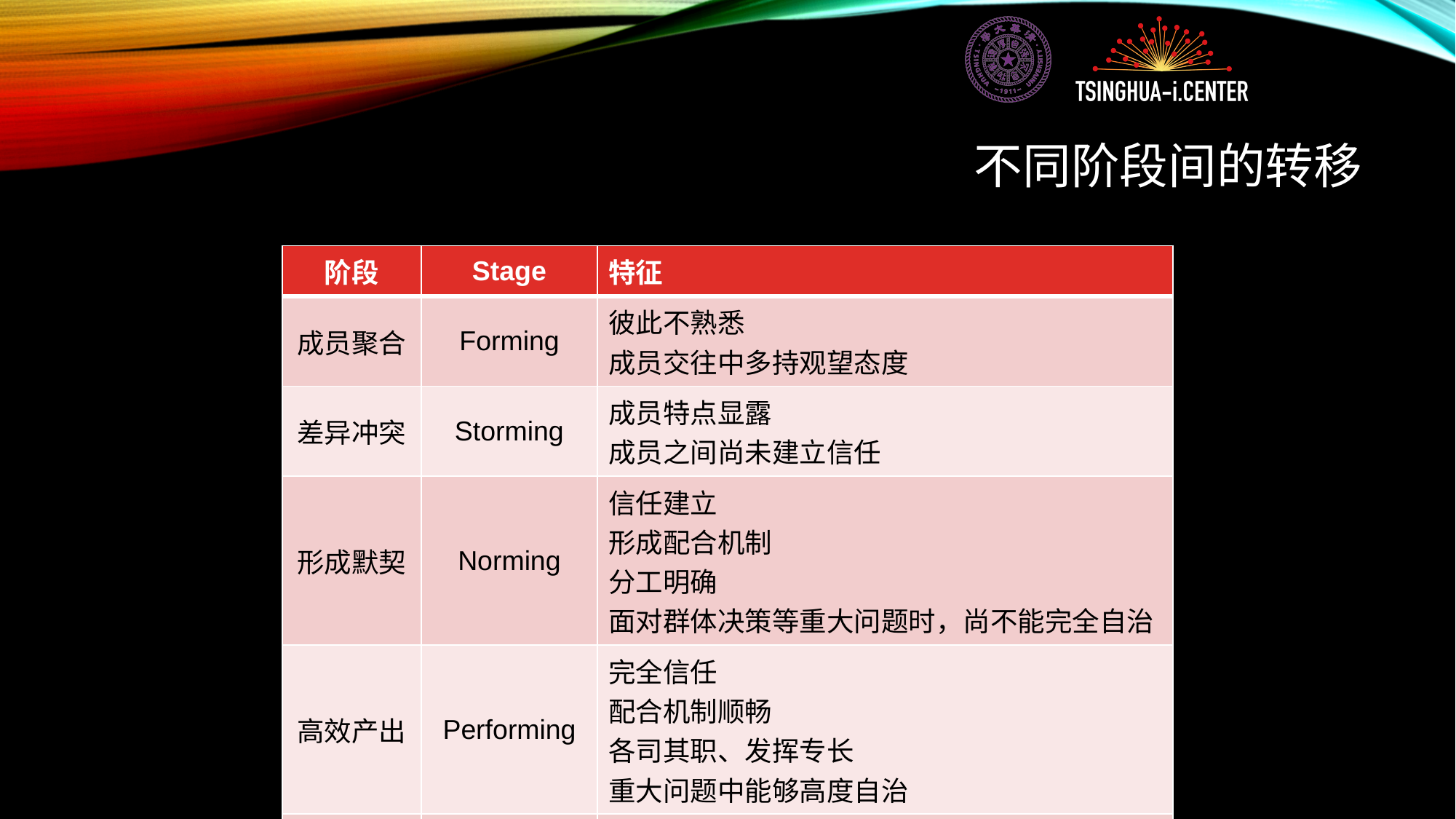

# 不同阶段间的转移
| 阶段 | Stage | 特征 |
| --- | --- | --- |
| 成员聚合 | Forming | 彼此不熟悉 成员交往中多持观望态度 |
| 差异冲突 | Storming | 成员特点显露 成员之间尚未建立信任 |
| 形成默契 | Norming | 信任建立 形成配合机制 分工明确 面对群体决策等重大问题时，尚不能完全自治 |
| 高效产出 | Performing | 完全信任 配合机制顺畅 各司其职、发挥专长 重大问题中能够高度自治 |
| 功成解散 | Adjourning | 项目完成 |